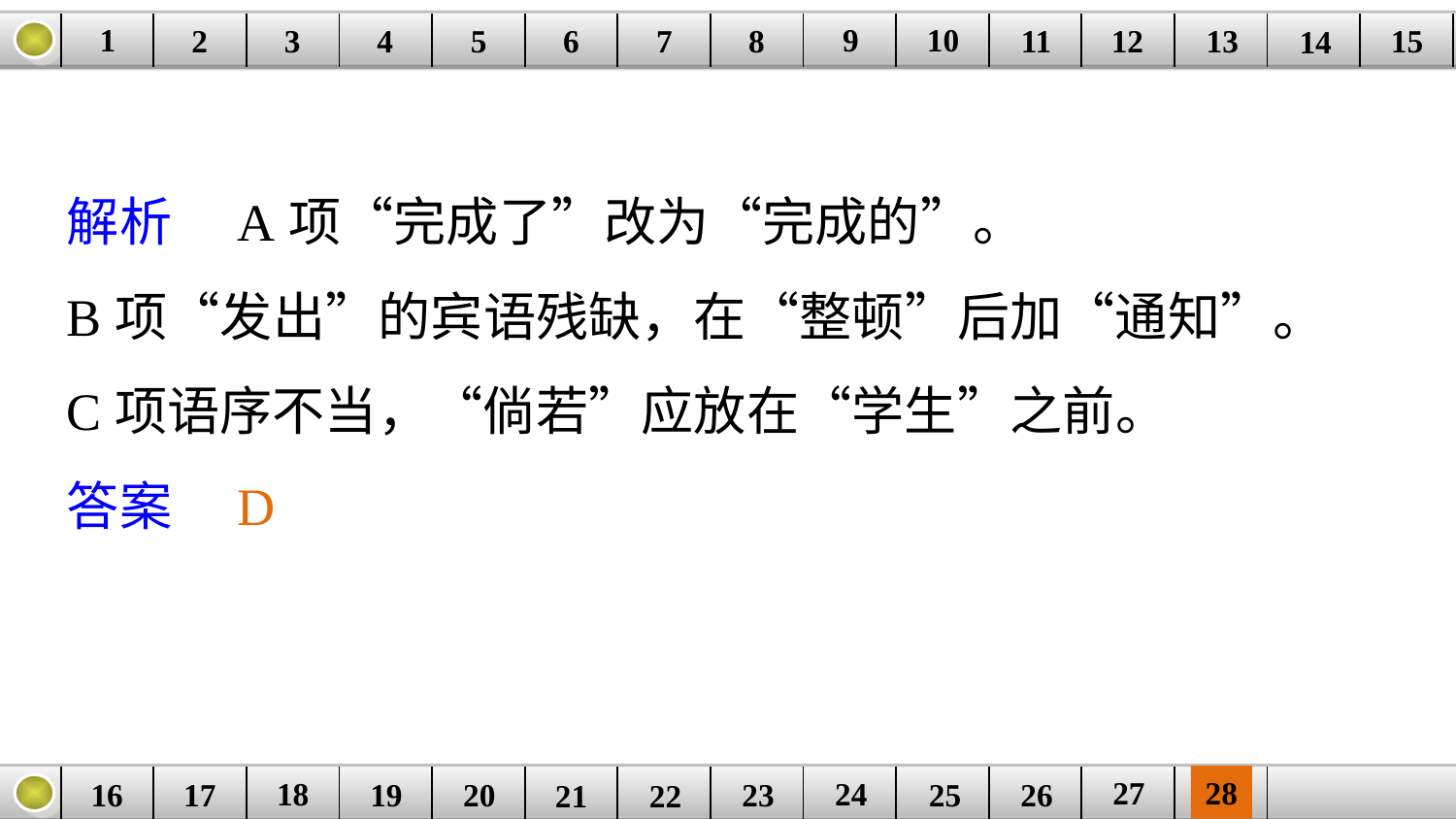

9
10
1
3
4
5
6
8
11
2
12
15
|  |  |  |  |  |  |  |  |  |  |  |  |  |  |  |
| --- | --- | --- | --- | --- | --- | --- | --- | --- | --- | --- | --- | --- | --- | --- |
7
13
14

解析　A项“完成了”改为“完成的”。
B项“发出”的宾语残缺，在“整顿”后加“通知”。
C项语序不当，“倘若”应放在“学生”之前。
答案　D

27
28
18
24
16
25
26
|  |  |  |  |  |  |  |  |  |  |  |  |  |
| --- | --- | --- | --- | --- | --- | --- | --- | --- | --- | --- | --- | --- |
23
17
19
20
21
22